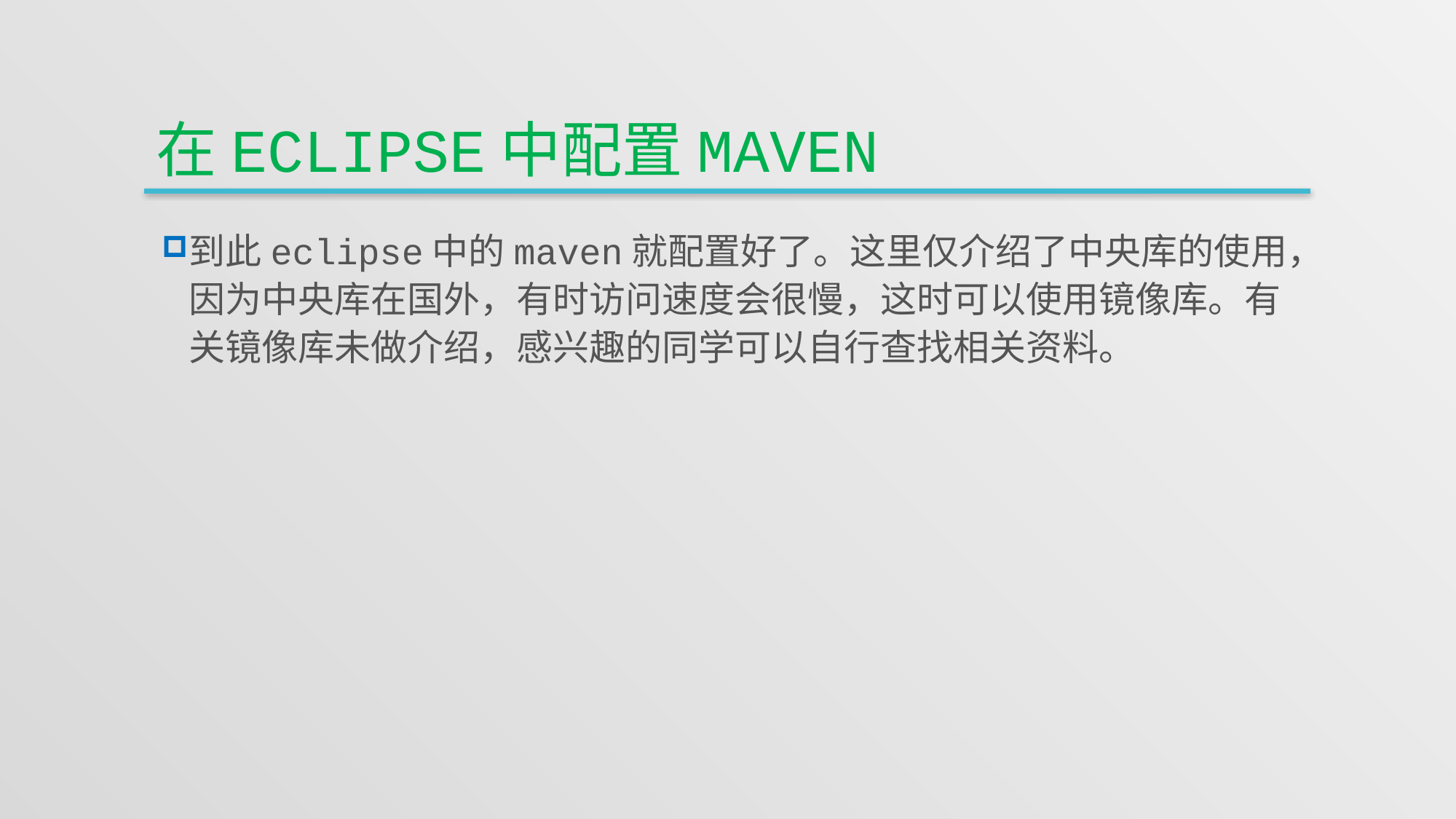

# 在eclipse中配置Maven
到此eclipse中的maven就配置好了。这里仅介绍了中央库的使用，因为中央库在国外，有时访问速度会很慢，这时可以使用镜像库。有关镜像库未做介绍，感兴趣的同学可以自行查找相关资料。